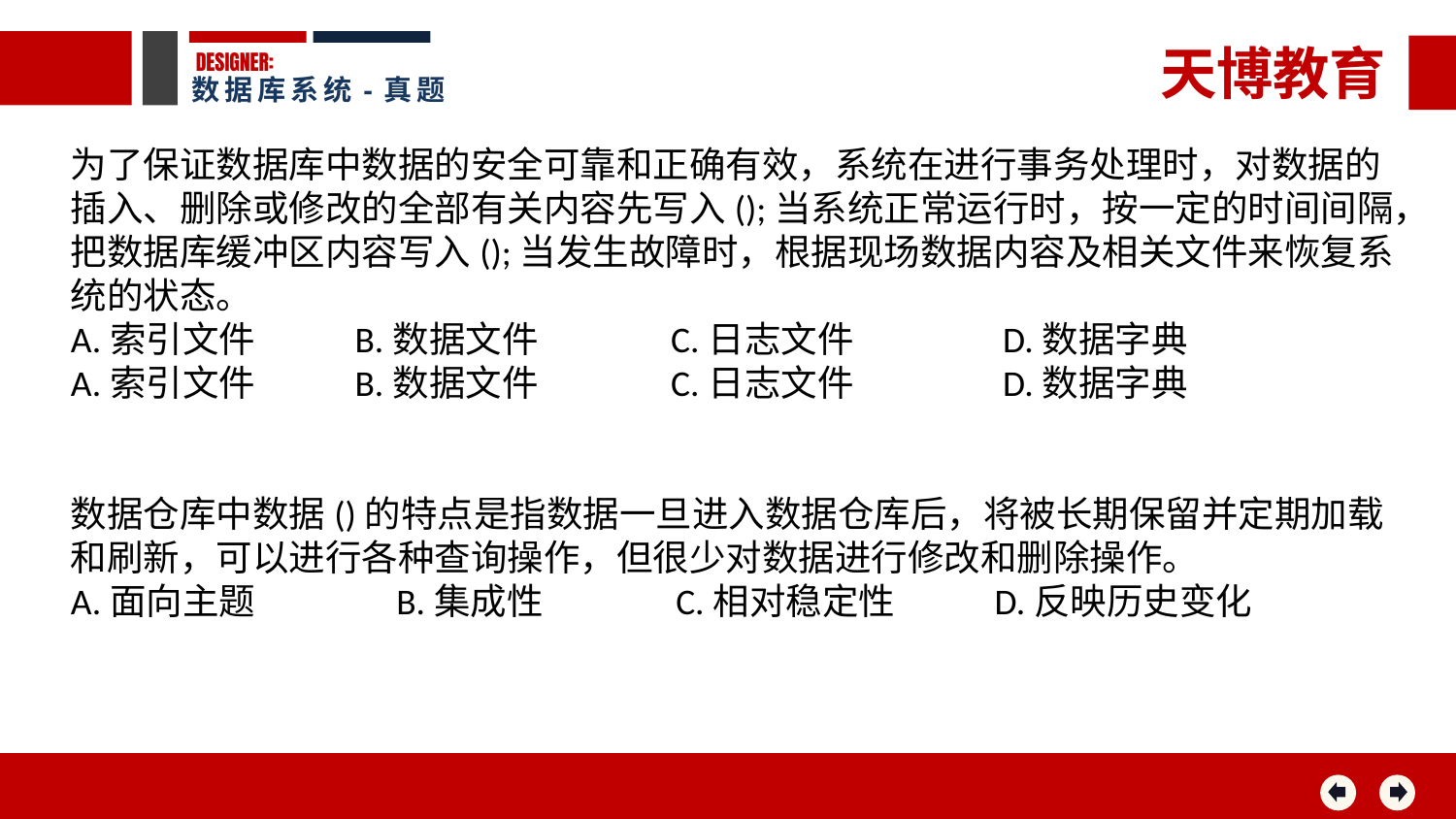

天博教育
DESIGNER:
数据库系统-真题
为了保证数据库中数据的安全可靠和正确有效，系统在进行事务处理时，对数据的插入、删除或修改的全部有关内容先写入();当系统正常运行时，按一定的时间间隔，把数据库缓冲区内容写入();当发生故障时，根据现场数据内容及相关文件来恢复系统的状态。
A.索引文件           B.数据文件               C.日志文件                 D.数据字典
A.索引文件           B.数据文件               C.日志文件                 D.数据字典

数据仓库中数据()的特点是指数据一旦进入数据仓库后，将被长期保留并定期加载和刷新，可以进行各种查询操作，但很少对数据进行修改和删除操作。
A.面向主题                B.集成性               C.相对稳定性           D.反映历史变化